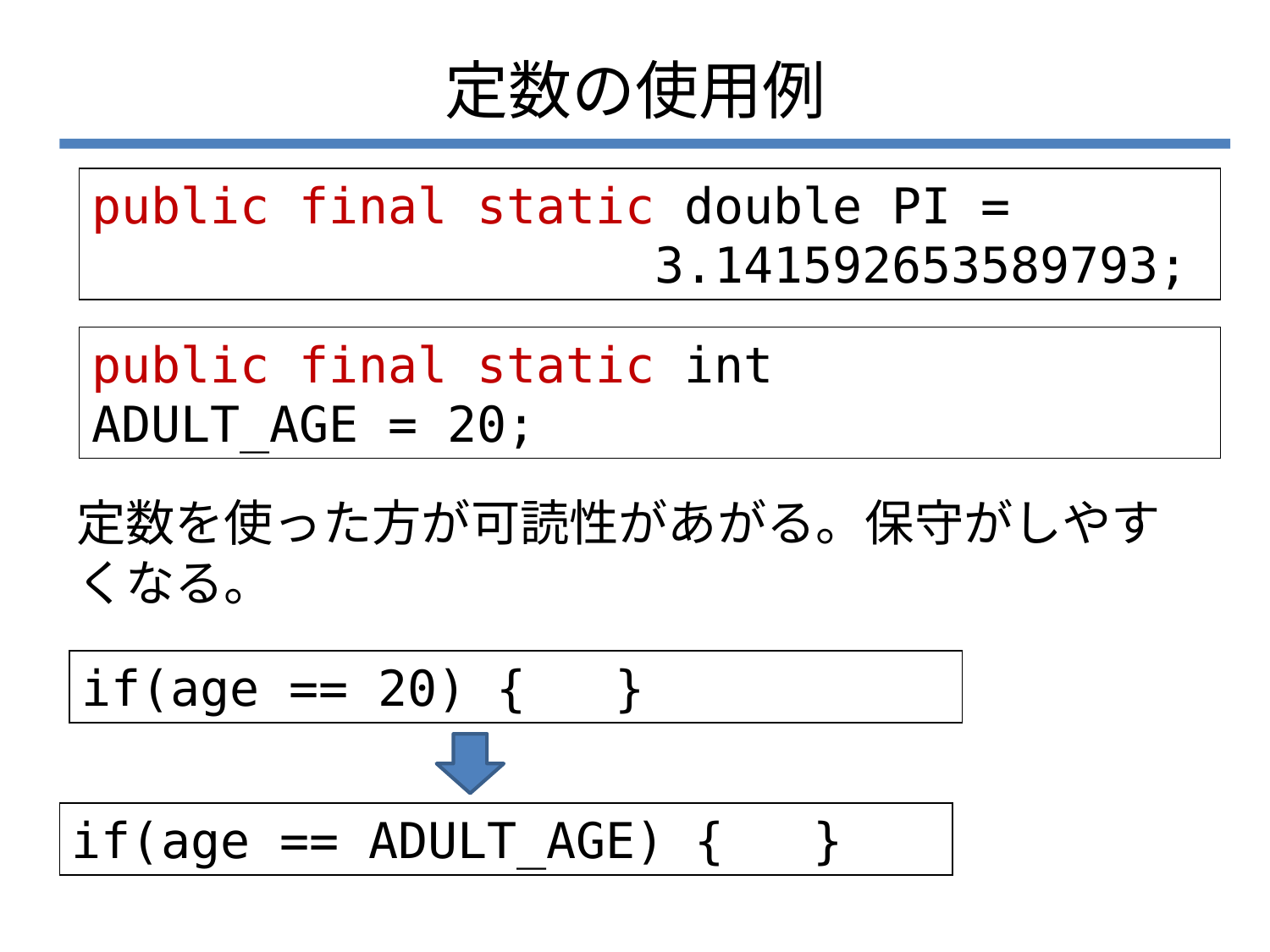

# 定数の使用例
public final static double PI =
                   3.141592653589793;
public final static int         ADULT_AGE = 20;
定数を使った方が可読性があがる。保守がしやすくなる。
if(age == 20) {   }

if(age == ADULT_AGE) {   }